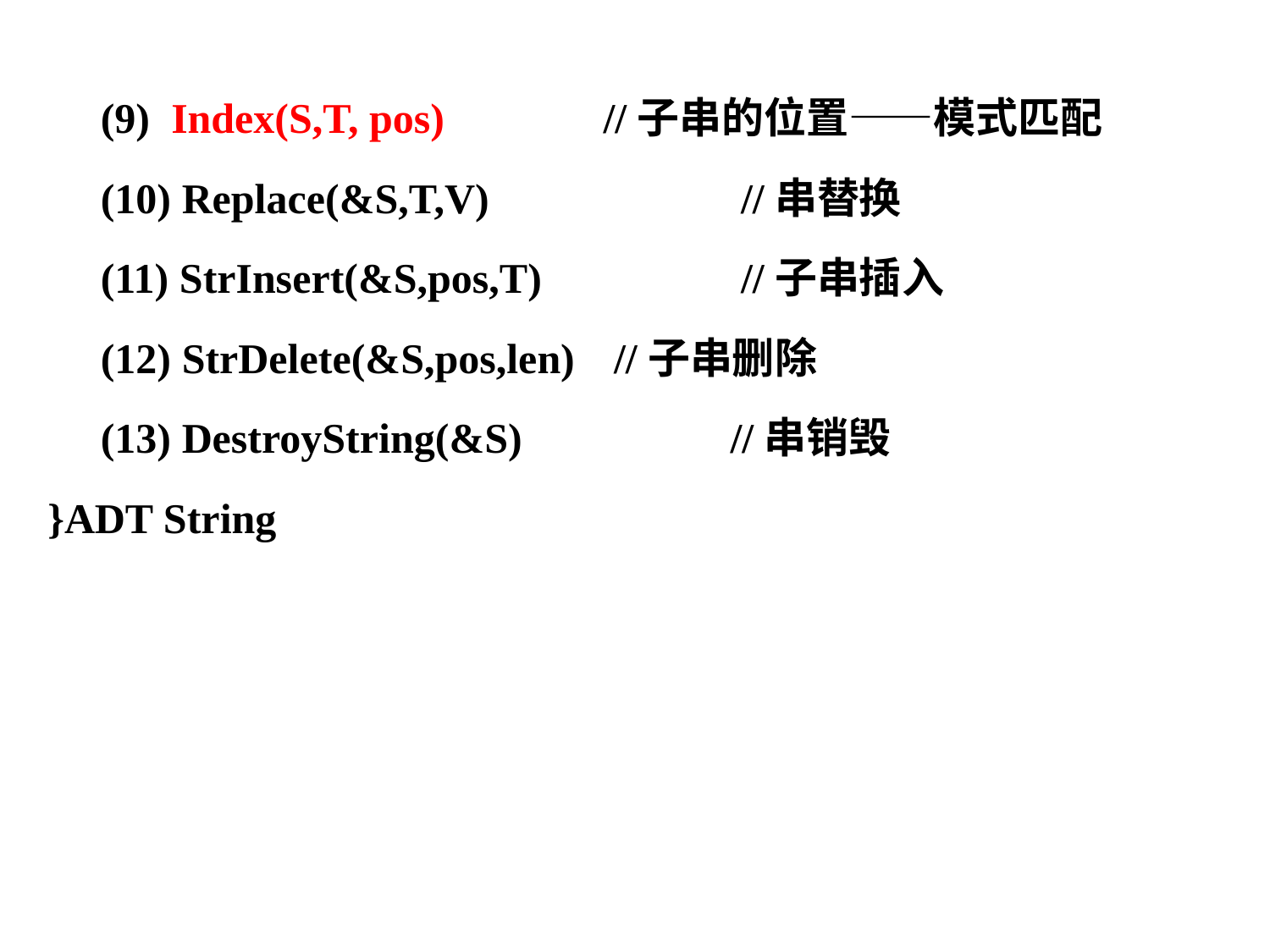

(9)  Index(S,T, pos)		//子串的位置——模式匹配
     (10) Replace(&S,T,V)		 //串替换
     (11) StrInsert(&S,pos,T)		 //子串插入
     (12) StrDelete(&S,pos,len)	 //子串删除
     (13) DestroyString(&S)		//串销毁
}ADT String